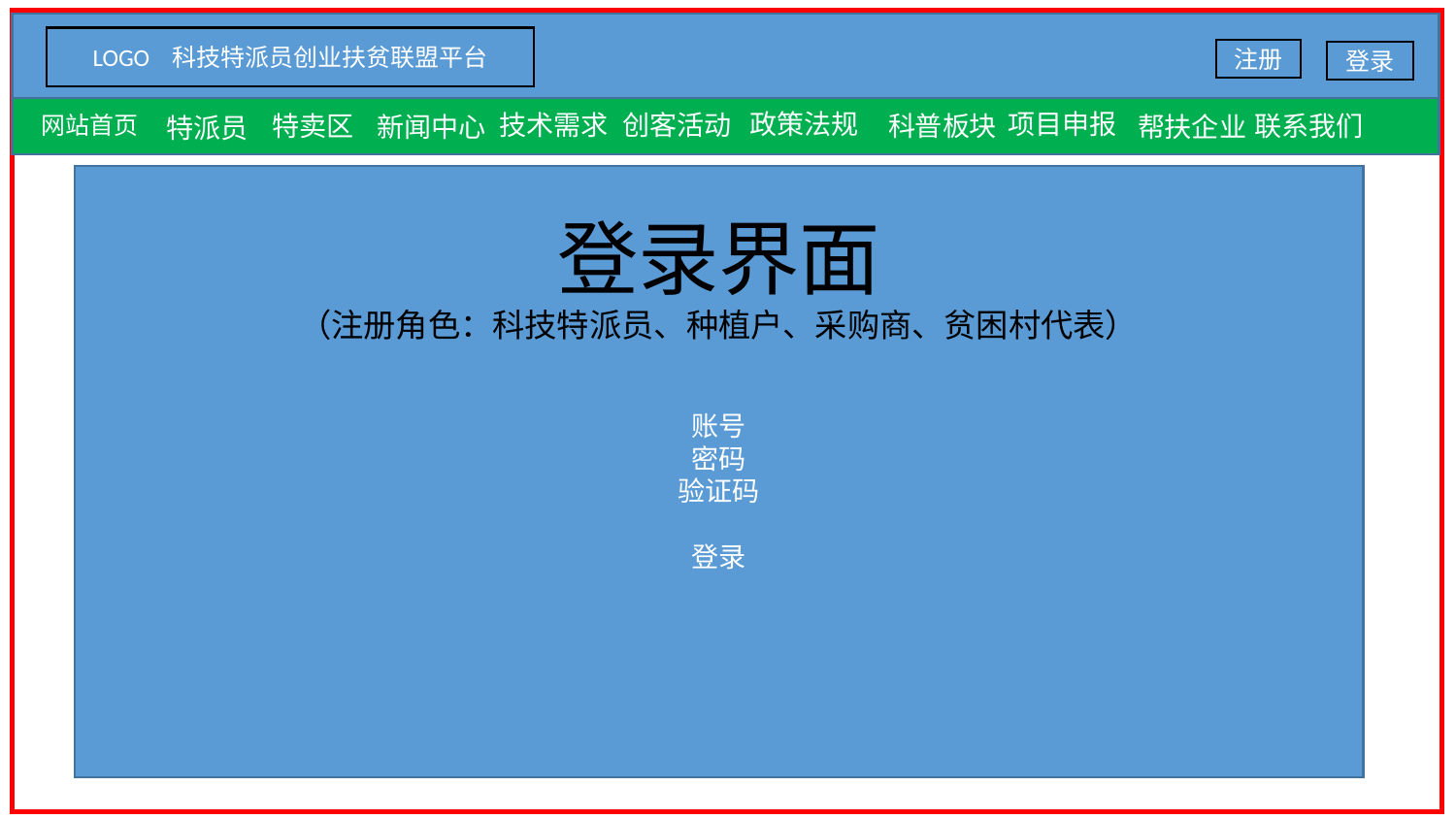

LOGO   科技特派员创业扶贫联盟平台
注册
登录

政策法规
项目申报
技术需求
创客活动
联系我们
网站首页
科普板块
特卖区
新闻中心
帮扶企业
特派员
登录界面
（注册角色：科技特派员、种植户、采购商、贫困村代表）

账号
密码
验证码

登录